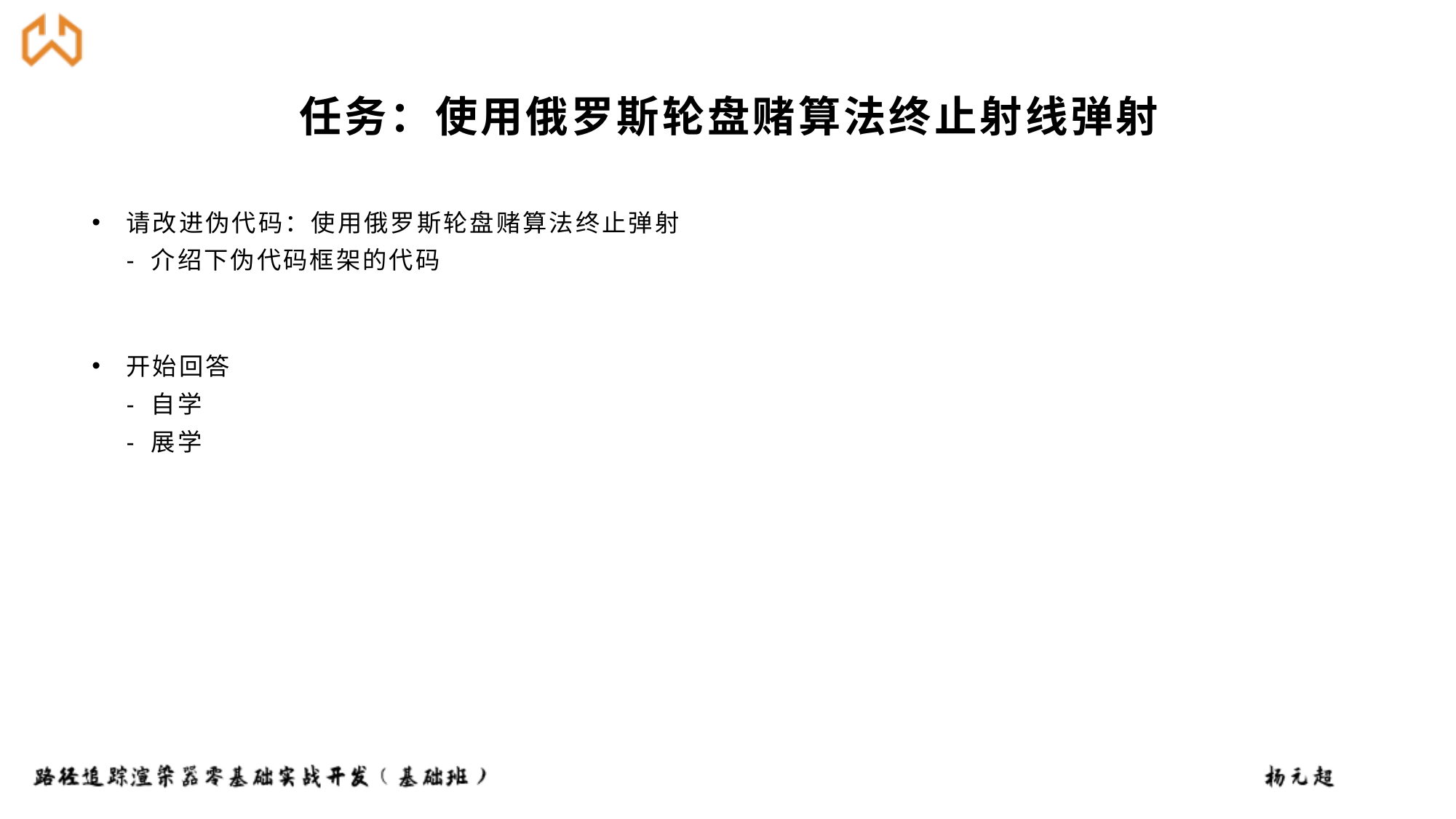

# 任务：使用俄罗斯轮盘赌算法终止射线弹射
请改进伪代码：使用俄罗斯轮盘赌算法终止弹射
- 介绍下伪代码框架的代码

开始回答
- 自学
- 展学